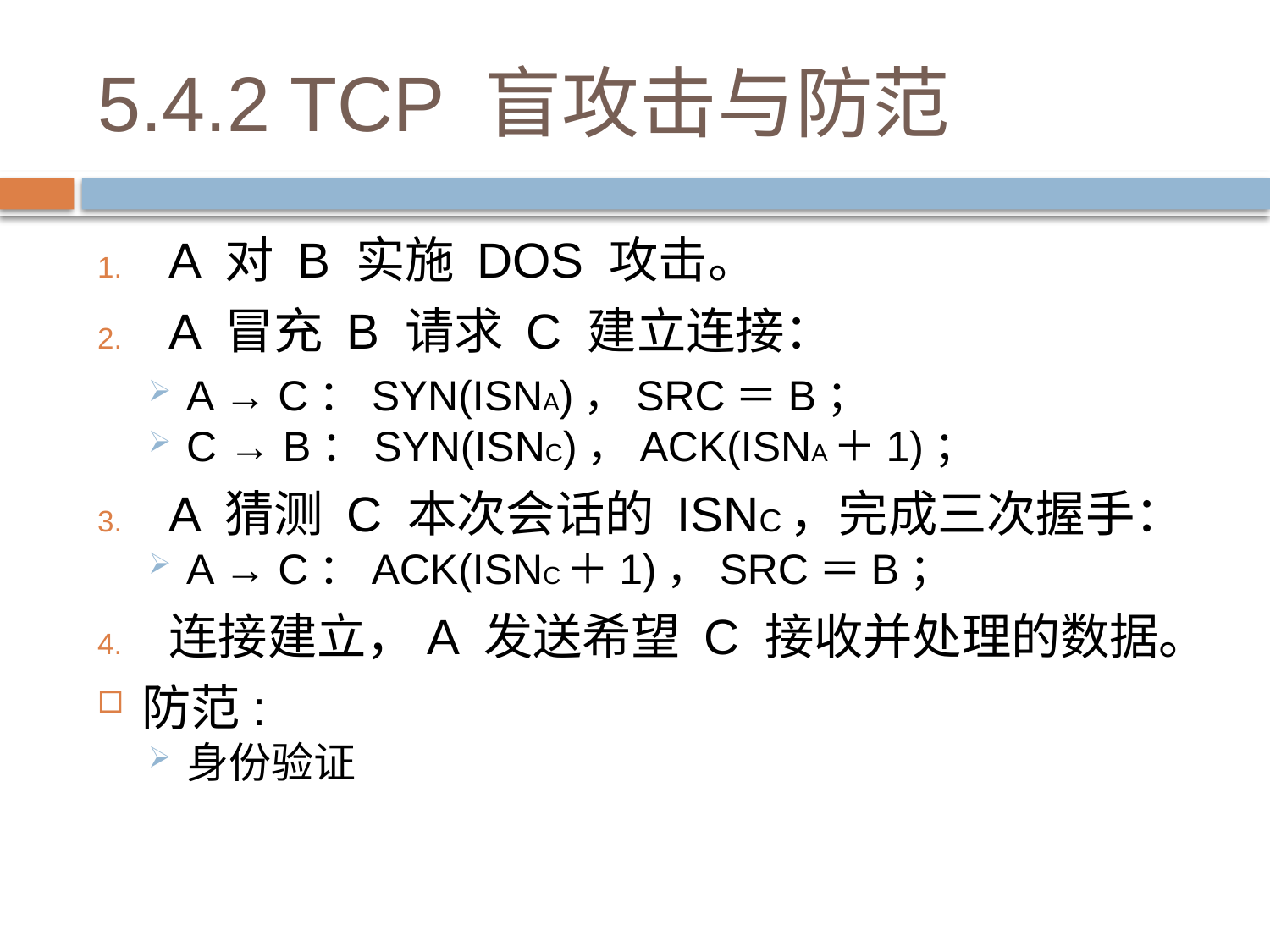

# 5.4.2 TCP 盲攻击与防范
A 对 B 实施 DOS 攻击。
A 冒充 B 请求 C 建立连接：
A → C：SYN(ISNA)，SRC＝B；
C → B：SYN(ISNC)，ACK(ISNA＋1)；
A 猜测 C 本次会话的 ISNC，完成三次握手：
A → C：ACK(ISNC＋1)，SRC＝B；
连接建立，A 发送希望 C 接收并处理的数据。
防范:
身份验证